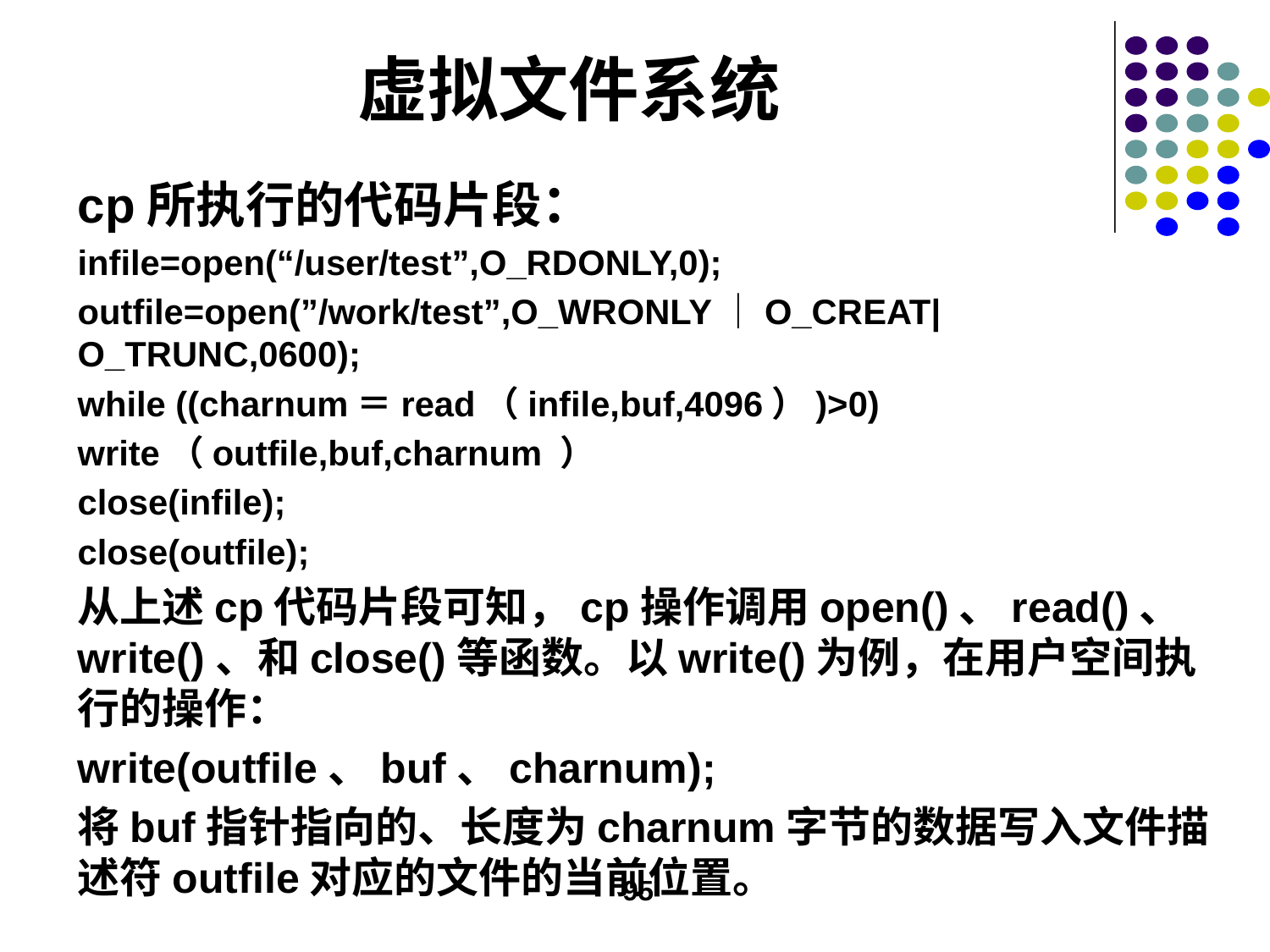

# 虚拟文件系统
cp所执行的代码片段：
infile=open(“/user/test”,O_RDONLY,0);
outfile=open(”/work/test”,O_WRONLY｜O_CREAT|O_TRUNC,0600);
while ((charnum＝read（infile,buf,4096）)>0)
write（outfile,buf,charnum ）
close(infile);
close(outfile);
从上述cp代码片段可知，cp操作调用open()、read()、write()、和close()等函数。以write()为例，在用户空间执行的操作：
write(outfile、buf、charnum);
将buf指针指向的、长度为charnum字节的数据写入文件描述符outfile对应的文件的当前位置。
95